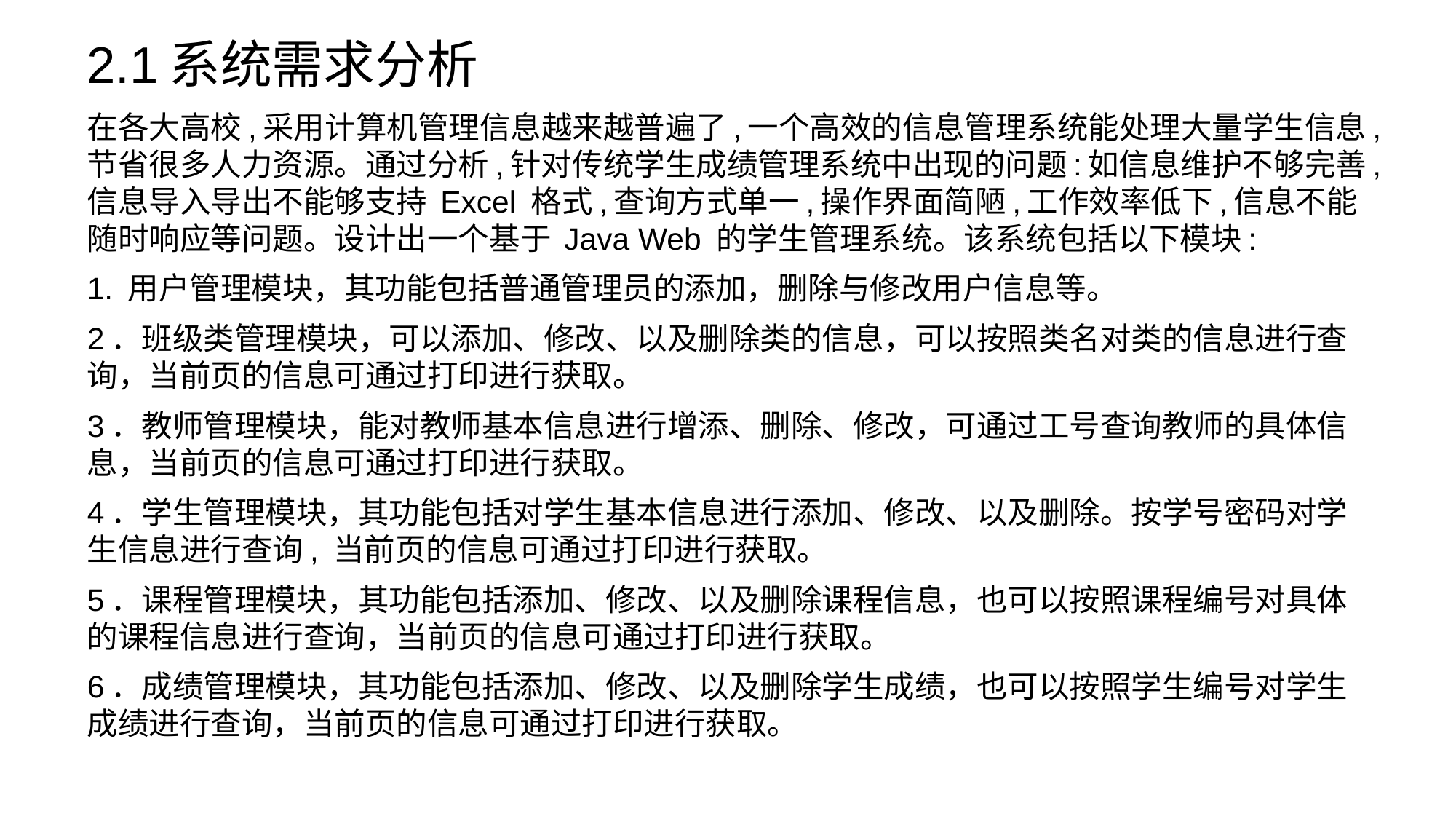

2.1系统需求分析
在各大高校,采用计算机管理信息越来越普遍了,一个高效的信息管理系统能处理大量学生信息,节省很多人力资源。通过分析,针对传统学生成绩管理系统中出现的问题:如信息维护不够完善,信息导入导出不能够支持 Excel 格式,查询方式单一,操作界面简陋,工作效率低下,信息不能随时响应等问题。设计出一个基于 Java Web 的学生管理系统。该系统包括以下模块:
1. 用户管理模块，其功能包括普通管理员的添加，删除与修改用户信息等。
2．班级类管理模块，可以添加、修改、以及删除类的信息，可以按照类名对类的信息进行查询，当前页的信息可通过打印进行获取。
3．教师管理模块，能对教师基本信息进行增添、删除、修改，可通过工号查询教师的具体信息，当前页的信息可通过打印进行获取。
4．学生管理模块，其功能包括对学生基本信息进行添加、修改、以及删除。按学号密码对学生信息进行查询, 当前页的信息可通过打印进行获取。
5．课程管理模块，其功能包括添加、修改、以及删除课程信息，也可以按照课程编号对具体的课程信息进行查询，当前页的信息可通过打印进行获取。
6．成绩管理模块，其功能包括添加、修改、以及删除学生成绩，也可以按照学生编号对学生成绩进行查询，当前页的信息可通过打印进行获取。